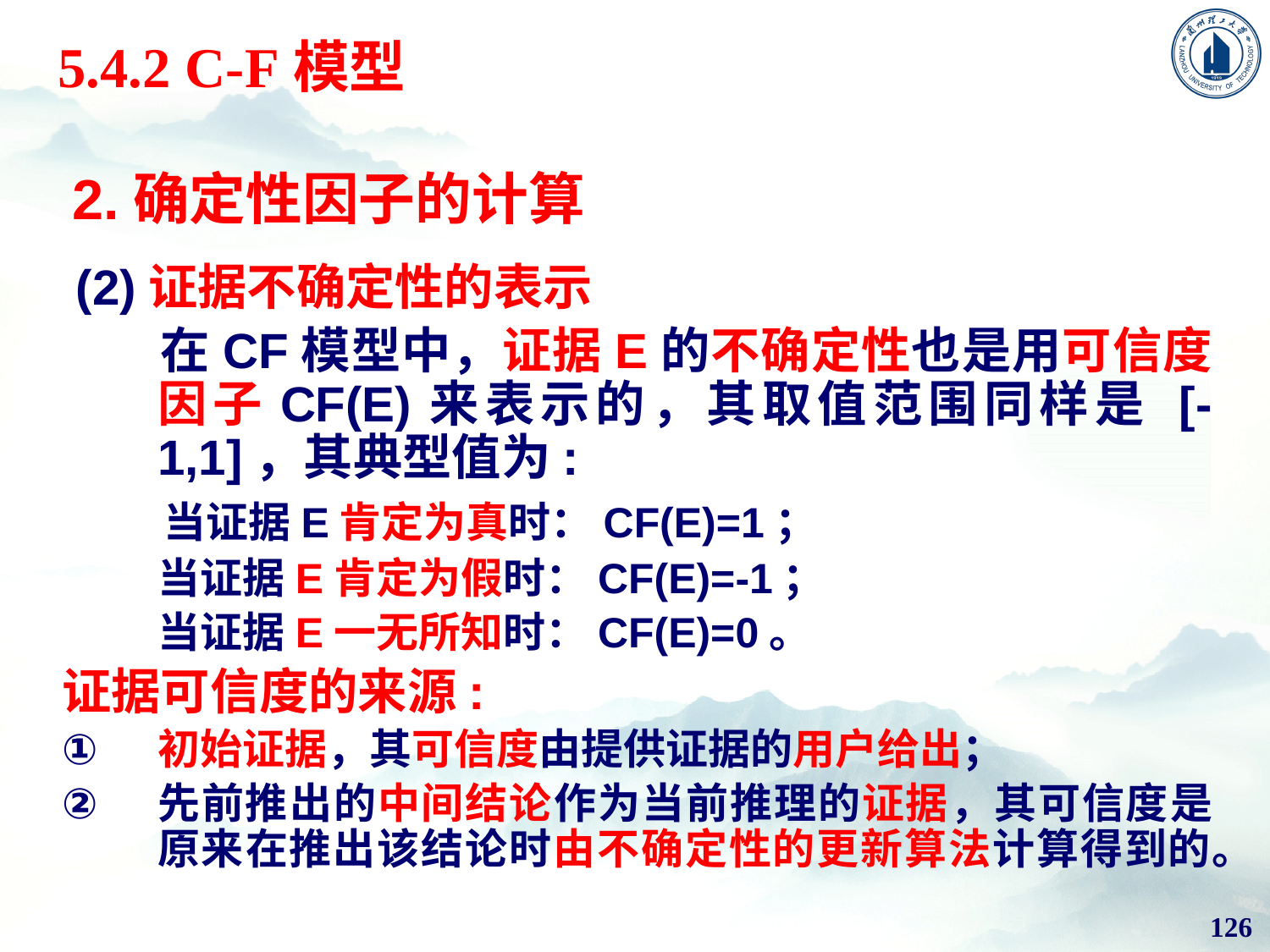

5.4.2 C-F模型
2.确定性因子的计算
 (2)证据不确定性的表示
       在CF模型中，证据E的不确定性也是用可信度因子CF(E)来表示的，其取值范围同样是 [-1,1]，其典型值为:
        当证据E肯定为真时：CF(E)=1；
         当证据E肯定为假时：CF(E)=-1；
         当证据E一无所知时：CF(E)=0。
证据可信度的来源:
初始证据，其可信度由提供证据的用户给出；
先前推出的中间结论作为当前推理的证据，其可信度是原来在推出该结论时由不确定性的更新算法计算得到的。
126